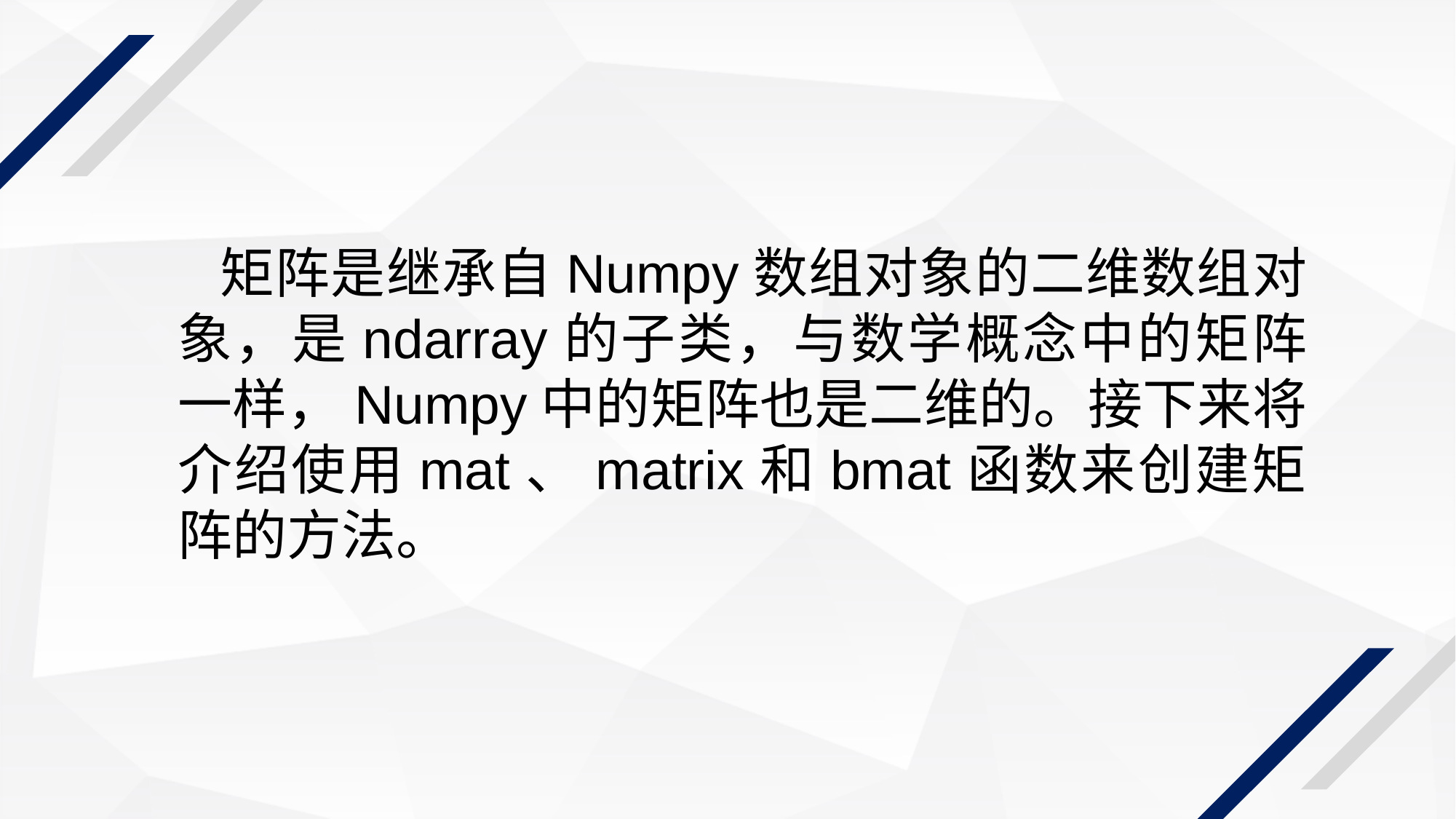

矩阵是继承自Numpy数组对象的二维数组对象，是ndarray的子类，与数学概念中的矩阵一样，Numpy中的矩阵也是二维的。接下来将介绍使用mat、matrix和bmat函数来创建矩阵的方法。